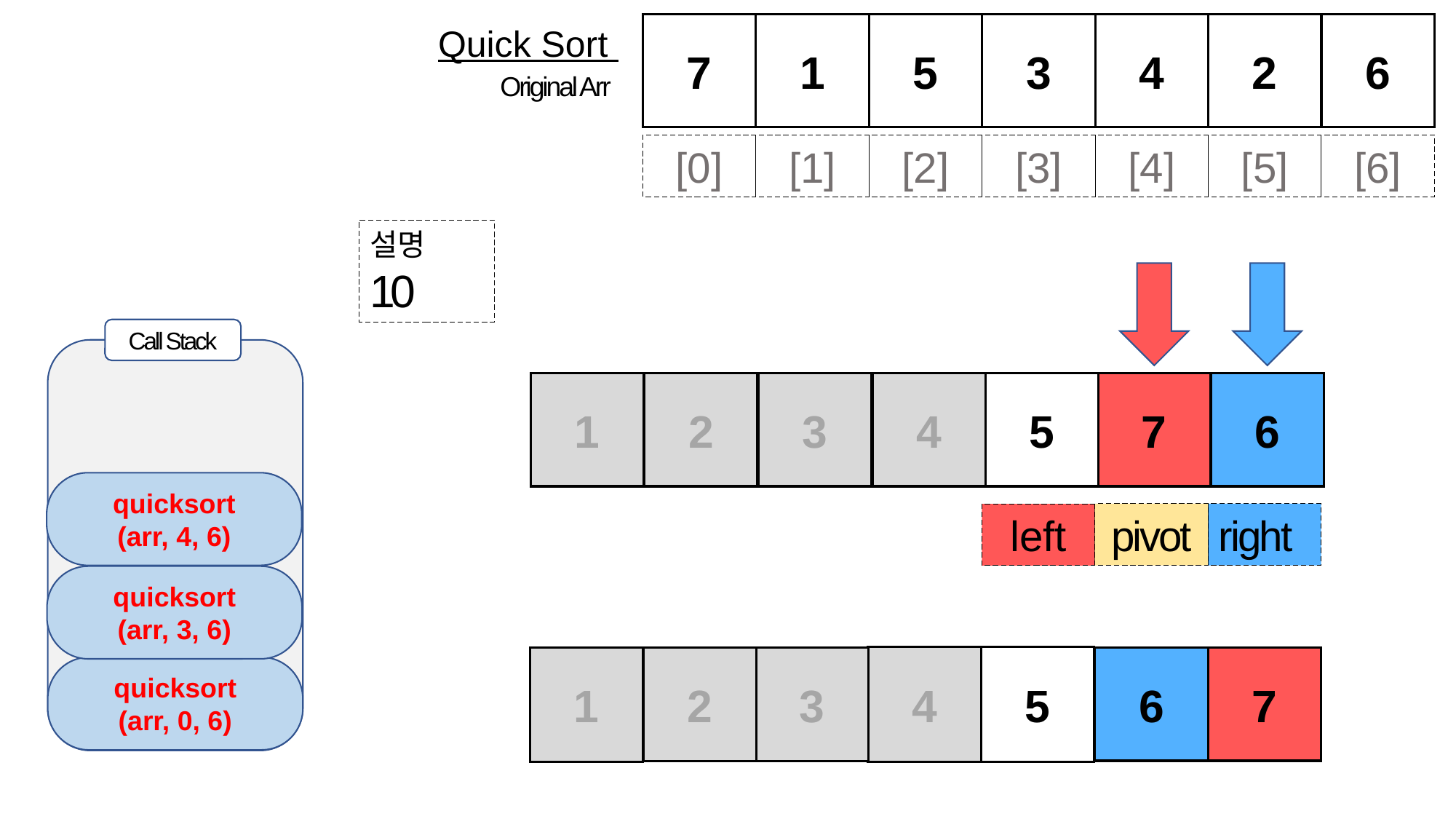

6
3
4
2
7
1
5
Quick Sort
Original Arr
[3]
[4]
[5]
[6]
[0]
[1]
[2]
설명 10

Call Stack

quicksort
(arr, 0, 6)
2
3
4
5
7
6
1
quicksort
(arr, 4, 6)
pivot
right
left
quicksort
(arr, 3, 6)
4
5
2
3
1
6
7